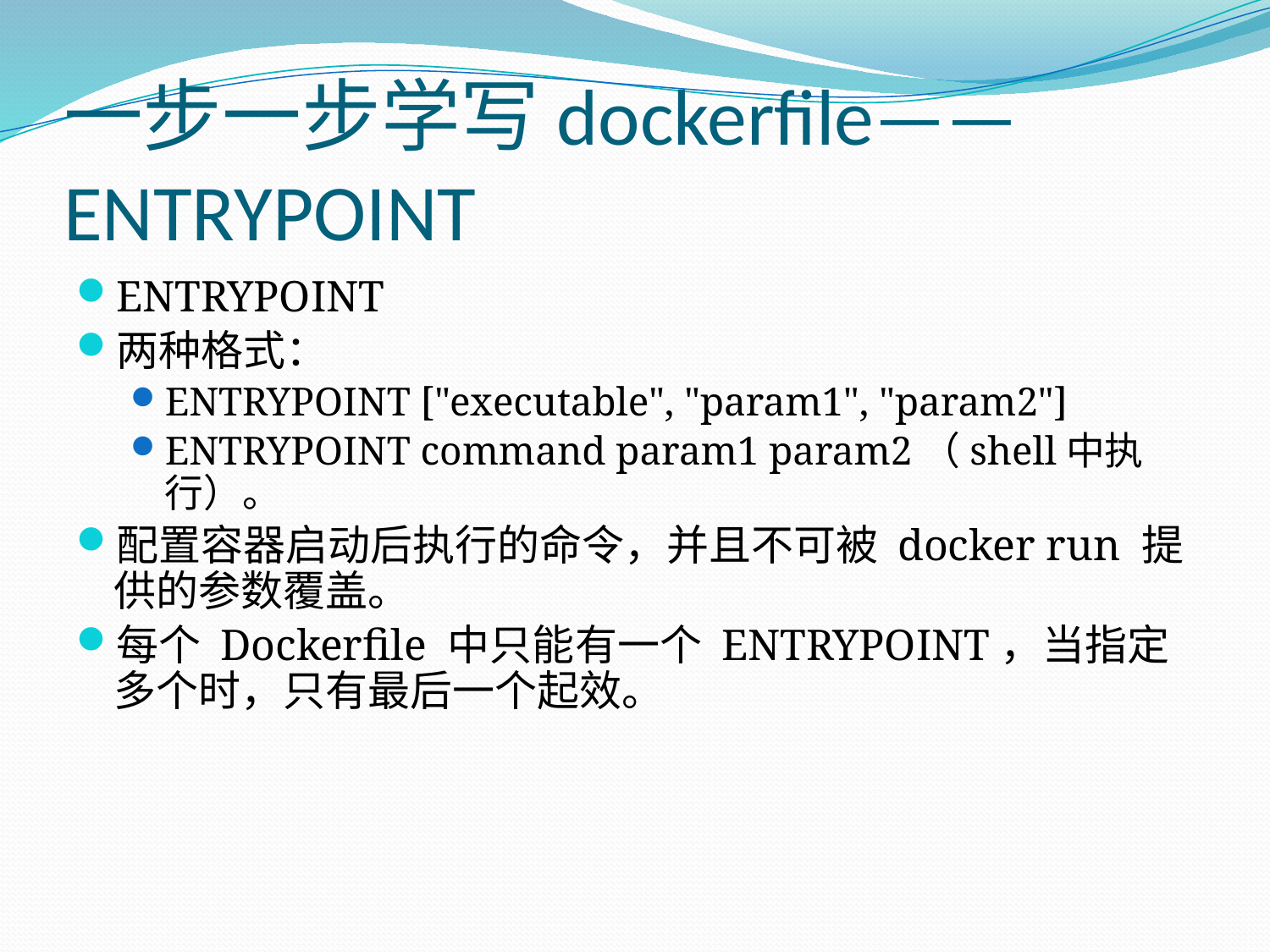

# 一步一步学写dockerfile——ENTRYPOINT
ENTRYPOINT
两种格式：
ENTRYPOINT ["executable", "param1", "param2"]
ENTRYPOINT command param1 param2（shell中执行）。
配置容器启动后执行的命令，并且不可被 docker run 提供的参数覆盖。
每个 Dockerfile 中只能有一个 ENTRYPOINT，当指定多个时，只有最后一个起效。